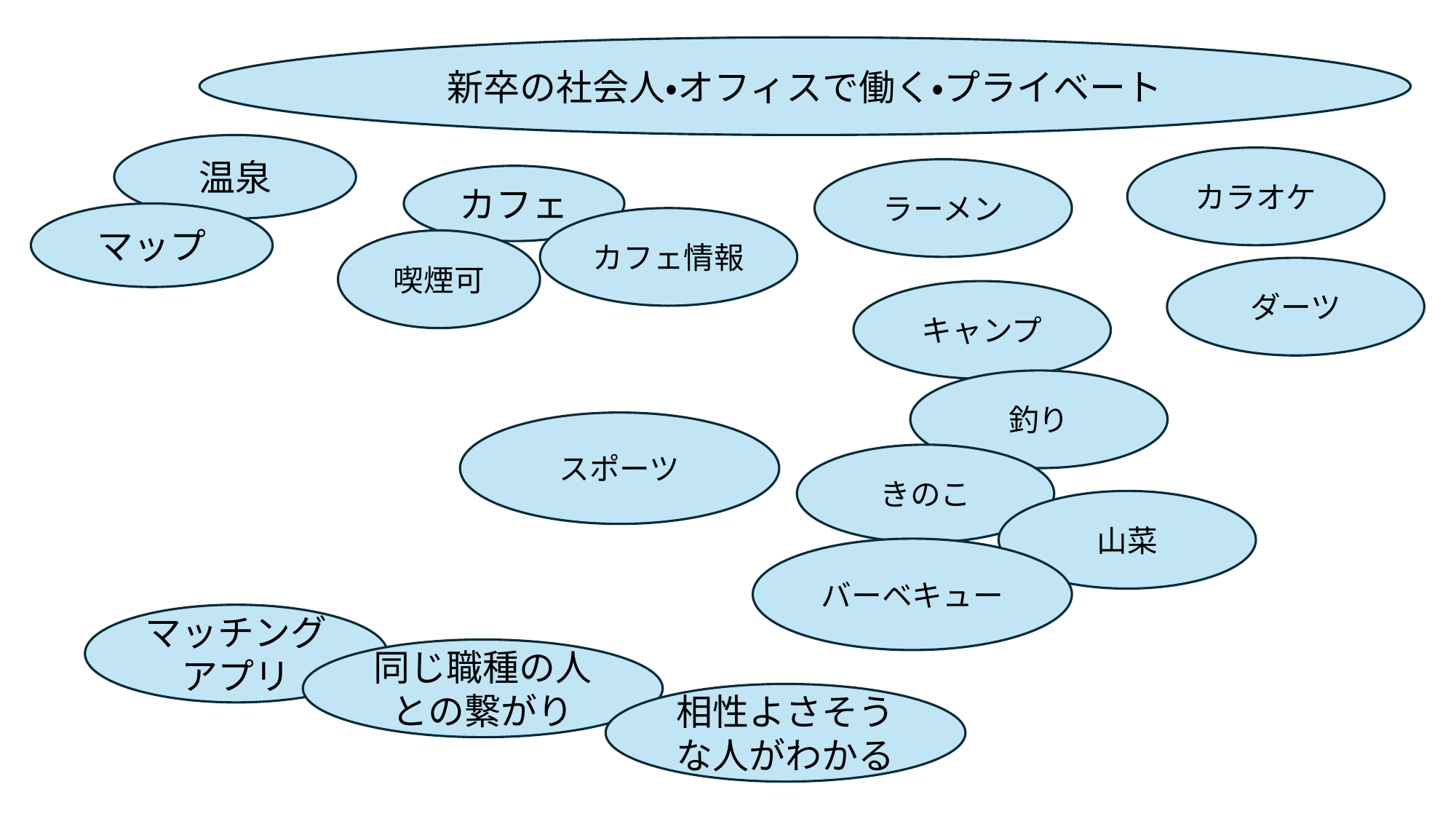

新卒の社会人・オフィスで働く・プライベート
温泉
カラオケ
ラーメン
カフェ
マップ
カフェ情報
喫煙可
ダーツ
キャンプ
釣り
スポーツ
きのこ
山菜
バーベキュー
マッチングアプリ
同じ職種の人との繋がり
相性よさそうな人がわかる